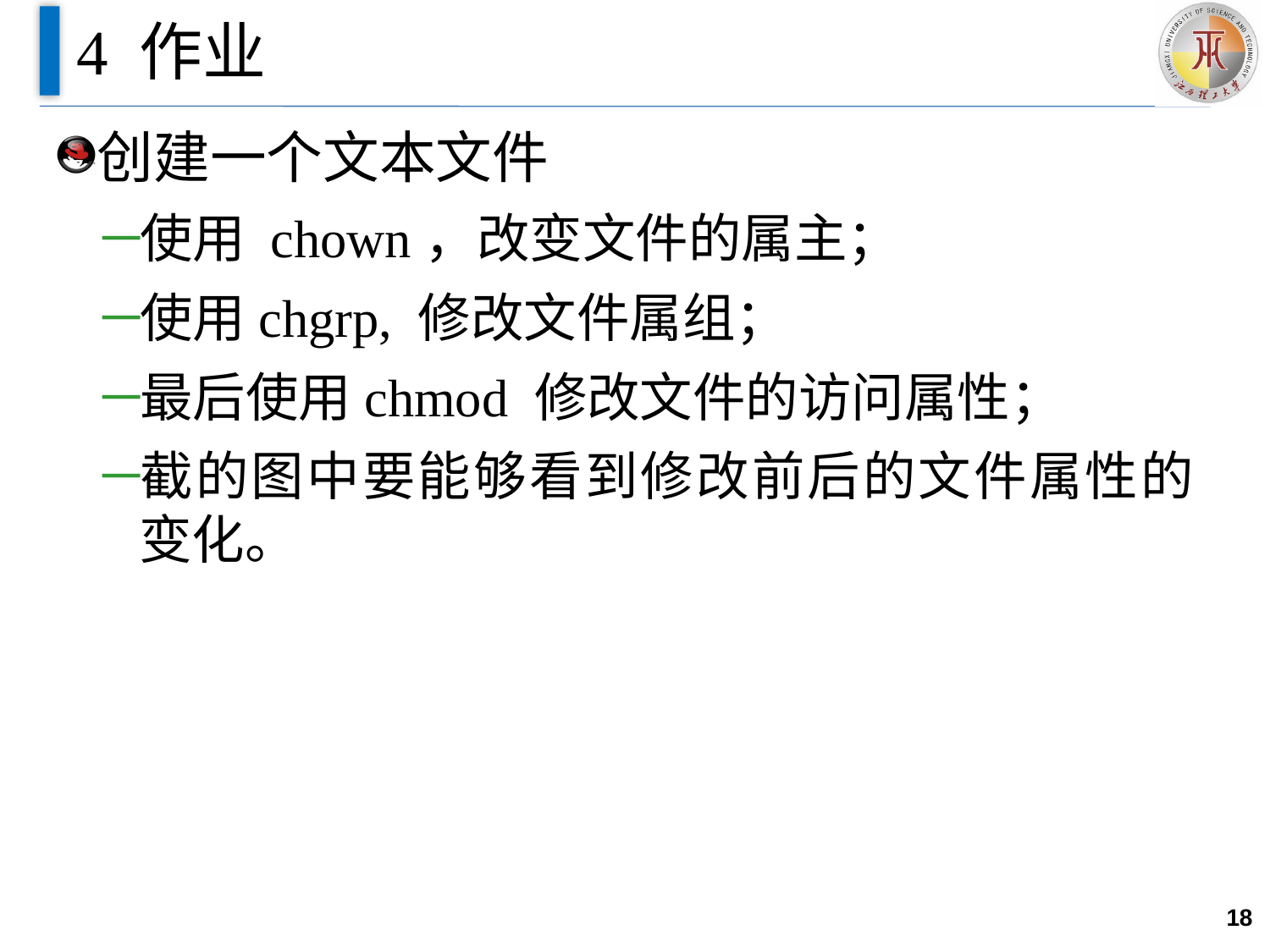

# 4 作业
创建一个文本文件
使用 chown，改变文件的属主；
使用chgrp, 修改文件属组；
最后使用chmod 修改文件的访问属性；
截的图中要能够看到修改前后的文件属性的变化。
18